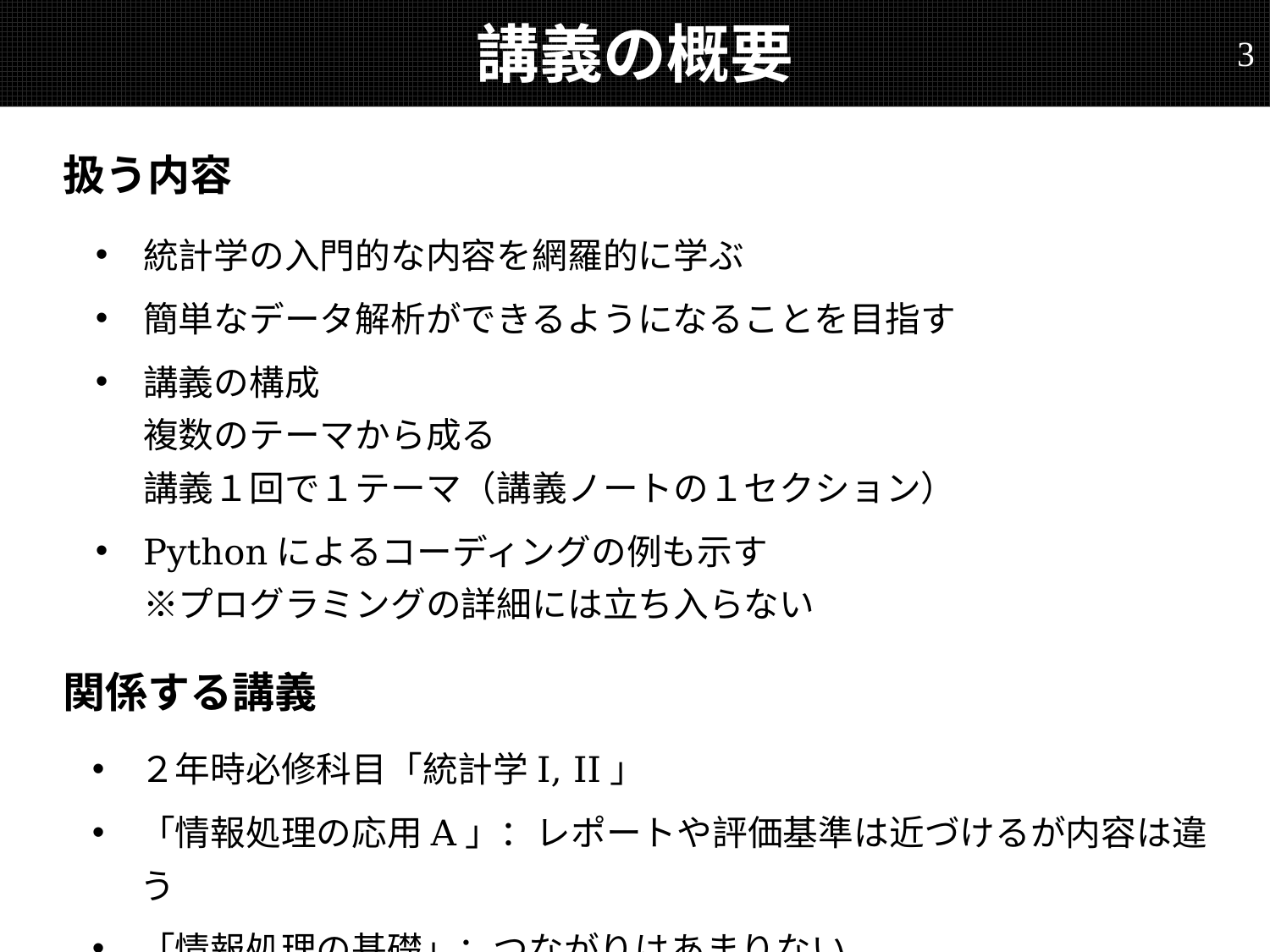

# 講義の概要
3
扱う内容
統計学の入門的な内容を網羅的に学ぶ
簡単なデータ解析ができるようになることを目指す
講義の構成
複数のテーマから成る
講義１回で１テーマ（講義ノートの１セクション）
Pythonによるコーディングの例も示す
※プログラミングの詳細には立ち入らない
関係する講義
２年時必修科目「統計学I, II」
「情報処理の応用A」：レポートや評価基準は近づけるが内容は違う
「情報処理の基礎」：つながりはあまりない